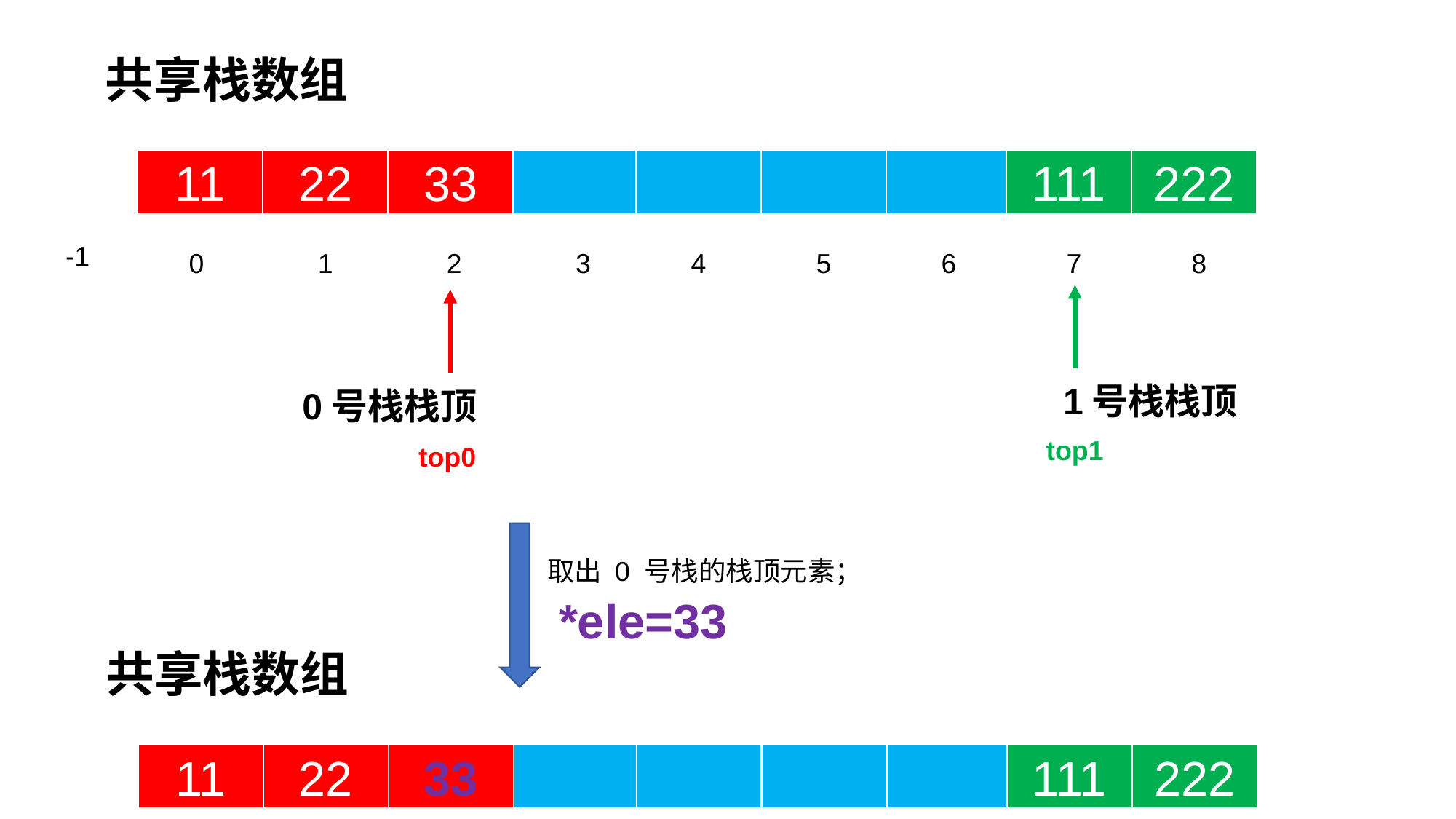

共享栈数组

11
22
33

111
222
-1
0
1
2
3
4
5
6
7
8
1号栈栈顶
0号栈栈顶
top1
top0

取出 0 号栈的栈顶元素；
*ele=33
共享栈数组
11
22
33

111
222
①将栈顶元素
从 0 号栈出栈
-1
0
1
2
3
4
5
6
7
8
1号栈栈顶
0号栈栈顶
top1
top0

将 0 号栈的栈顶指针减一，表示删除元素。
但实际上被删元素的值仍然存在，只是不会被使用。
共享栈数组
11
22
33

111
222
-1
0
1
2
3
4
5
6
7
8
1号栈栈顶
0号栈栈顶
top1
top0
共享栈数组

11
22
33

111
222
-1
0
1
2
3
4
5
6
7
8
1号栈栈顶
0号栈栈顶

top1
top0
取出 1 号栈的栈顶元素；
*ele=111
共享栈数组
11
22
33

111
222
-1
0
1
2
3
4
5
6
7
8
②将栈顶元素
从 1 号栈出栈
1号栈栈顶
0号栈栈顶
top1
top0

将 1 号栈的栈顶指针加一（因为 1 号栈的栈底在共享栈的右端），表示删除元素。
但实际上被删元素的值仍然存在，只是不会被使用。
11
22
33

111
222
-1
0
1
2
3
4
5
6
7
8
0号栈栈顶
1号栈栈顶
top1
top0